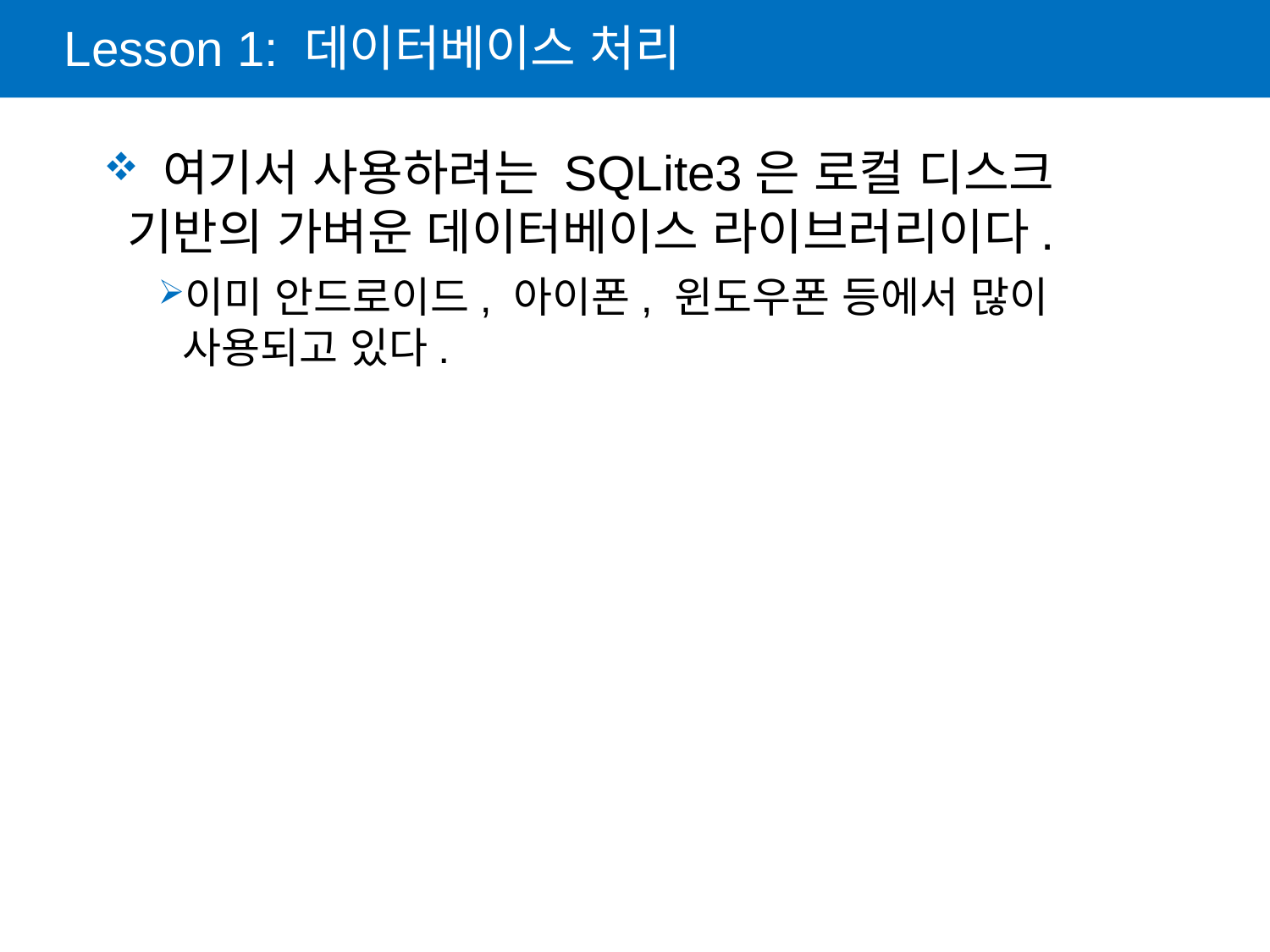

# Lesson 1: 데이터베이스 처리
 여기서 사용하려는 SQLite3은 로컬 디스크 기반의 가벼운 데이터베이스 라이브러리이다.
이미 안드로이드, 아이폰, 윈도우폰 등에서 많이 사용되고 있다.